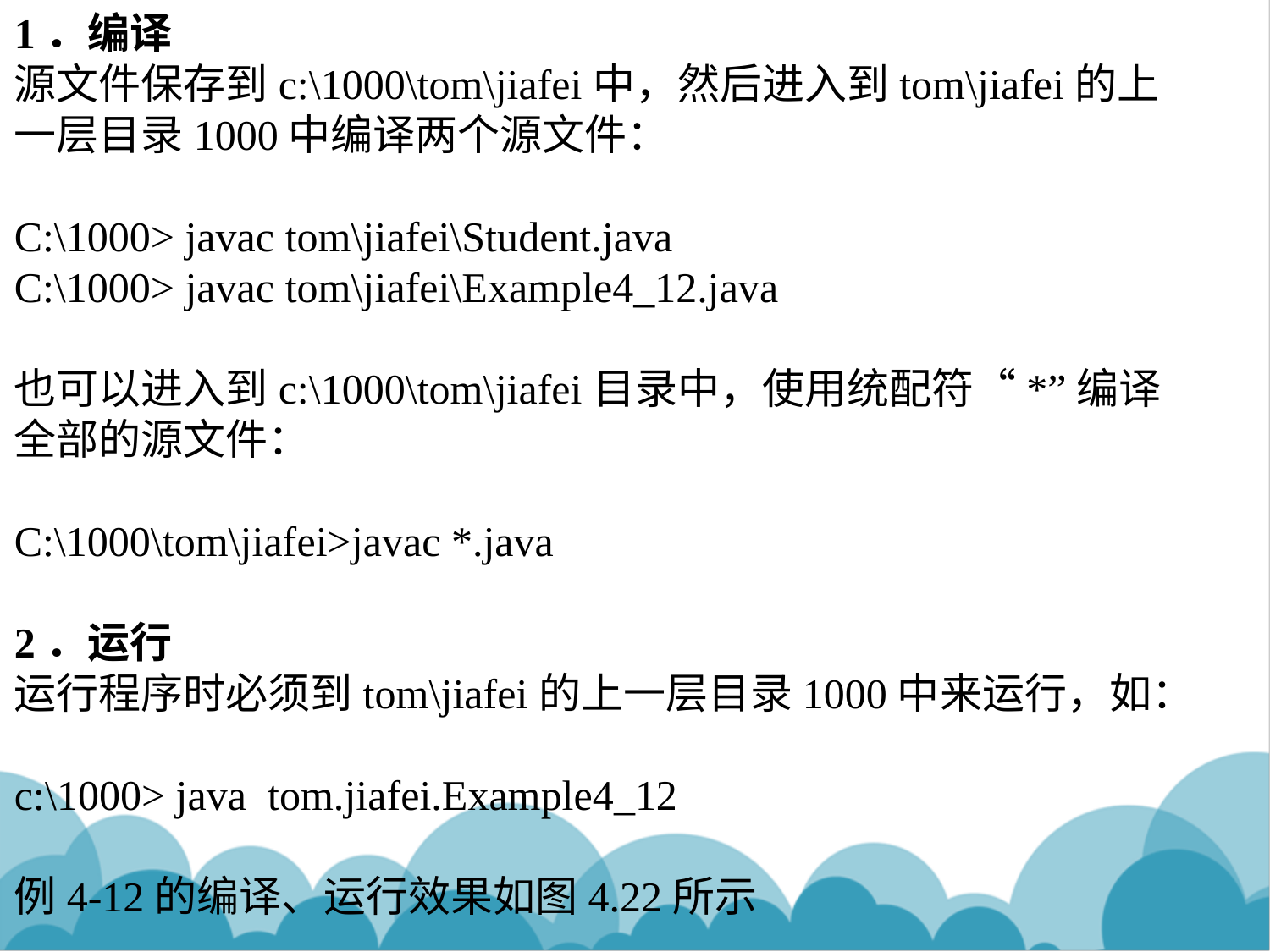

1．编译
源文件保存到c:\1000\tom\jiafei中，然后进入到tom\jiafei的上一层目录1000中编译两个源文件：

C:\1000> javac tom\jiafei\Student.java
C:\1000> javac tom\jiafei\Example4_12.java

也可以进入到c:\1000\tom\jiafei目录中，使用统配符“*”编译全部的源文件：

C:\1000\tom\jiafei>javac *.java

2．运行
运行程序时必须到tom\jiafei的上一层目录1000中来运行，如：

c:\1000> java  tom.jiafei.Example4_12

例4-12的编译、运行效果如图4.22所示

109